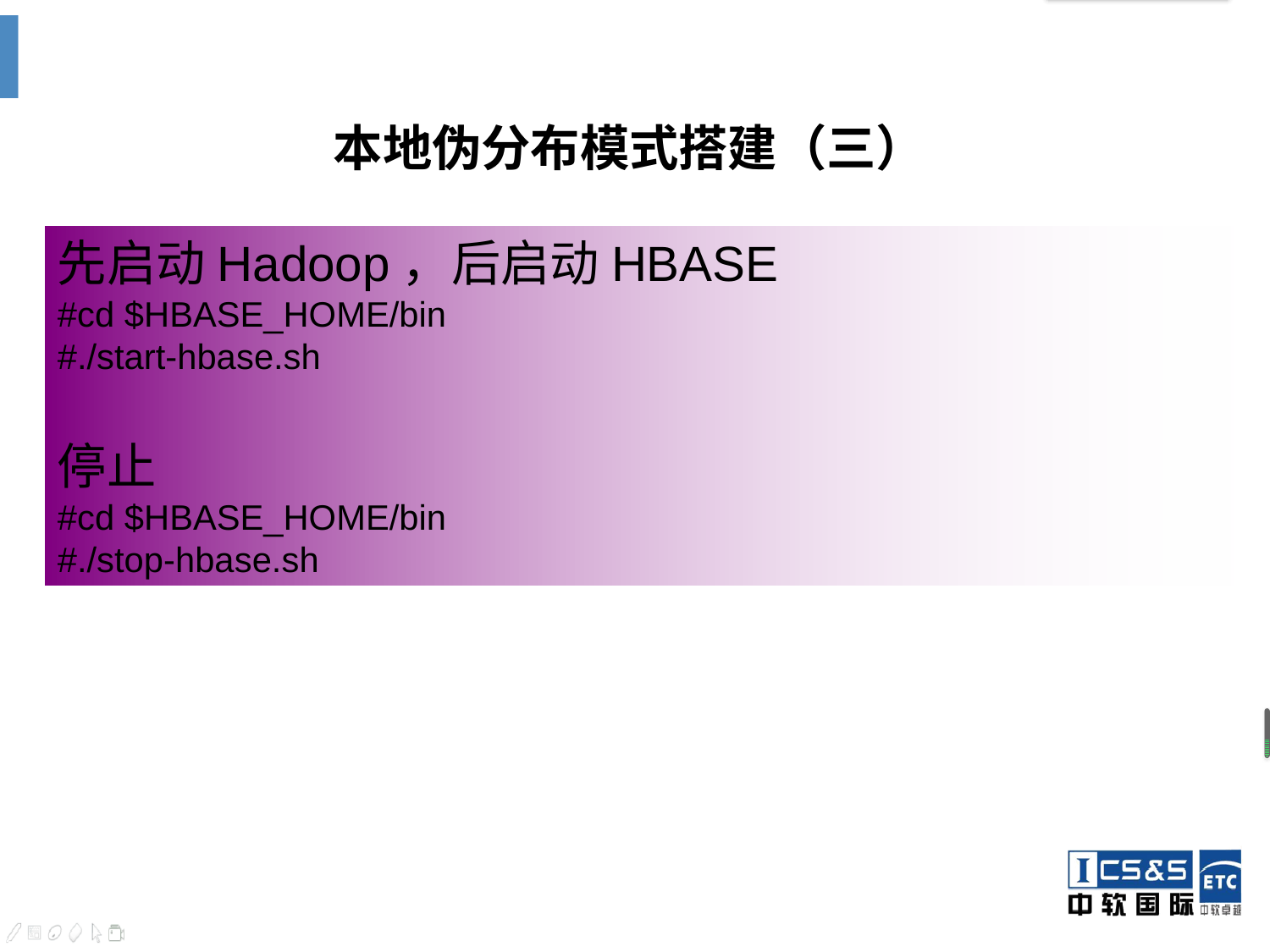

# 本地伪分布模式搭建（三）
先启动Hadoop，后启动HBASE
#cd $HBASE_HOME/bin
#./start-hbase.sh

停止
#cd $HBASE_HOME/bin
#./stop-hbase.sh